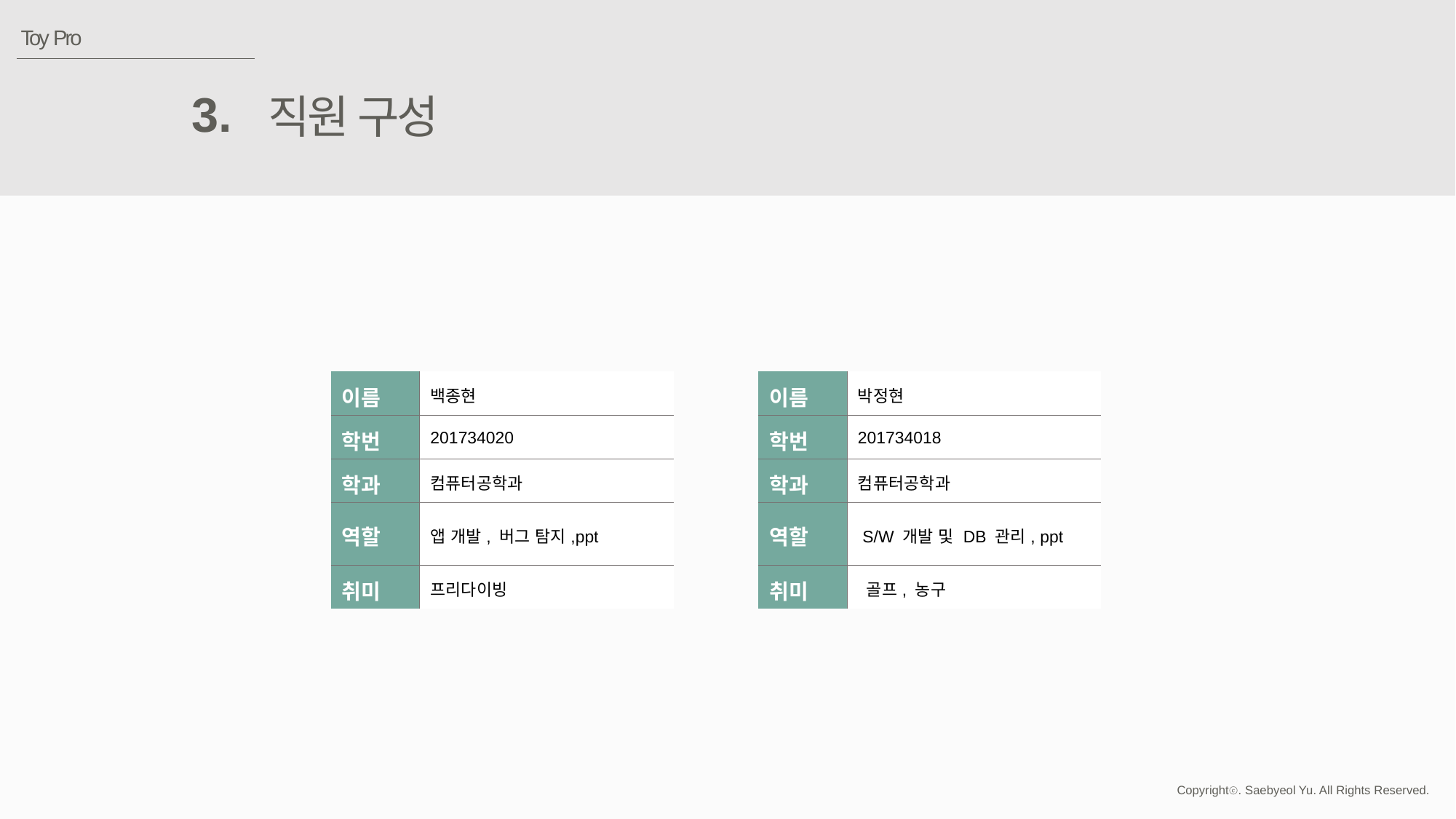

Toy Pro
3.
직원 구성
| 이름 | 백종현 |
| --- | --- |
| 학번 | 201734020 |
| 학과 | 컴퓨터공학과 |
| 역할 | 앱 개발, 버그 탐지,ppt |
| 취미 | 프리다이빙 |
| 이름 | 박정현 |
| --- | --- |
| 학번 | 201734018 |
| 학과 | 컴퓨터공학과 |
| 역할 | S/W 개발 및 DB 관리, ppt |
| 취미 | 골프, 농구 |